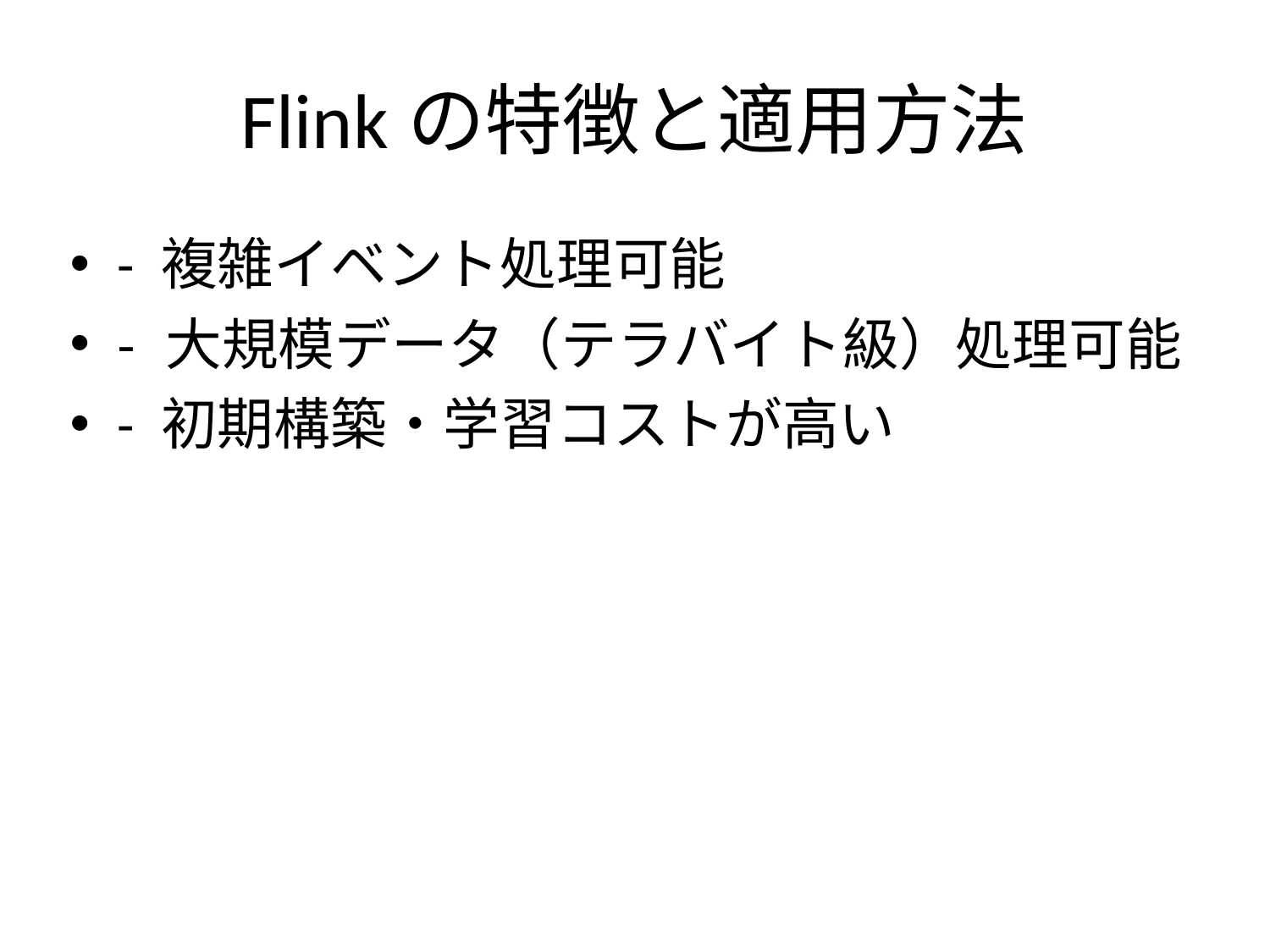

# Flinkの特徴と適用方法
- 複雑イベント処理可能
- 大規模データ（テラバイト級）処理可能
- 初期構築・学習コストが高い